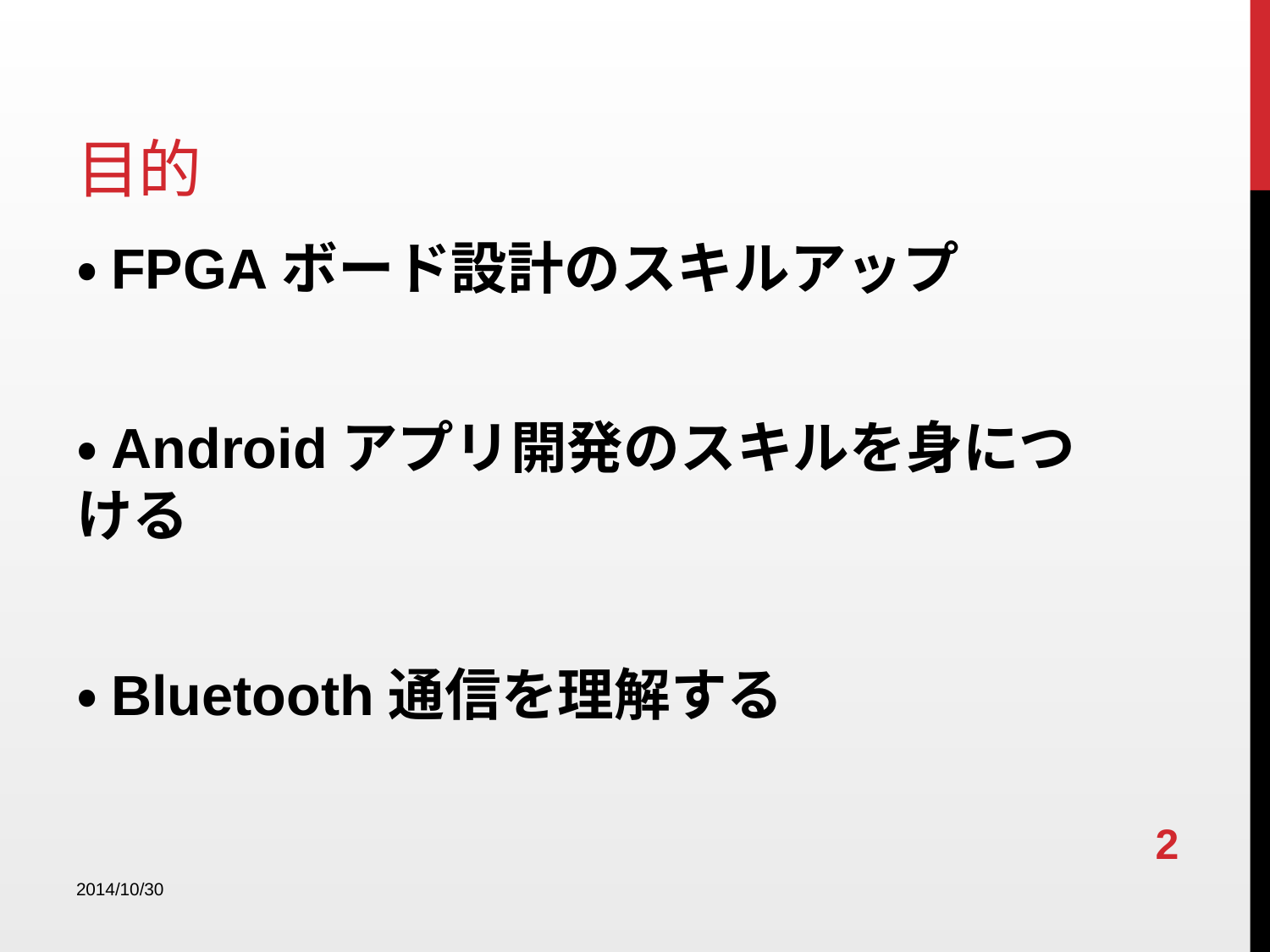

# 目的
・FPGAボード設計のスキルアップ

・Androidアプリ開発のスキルを身につける

・Bluetooth通信を理解する
2
2014/10/30